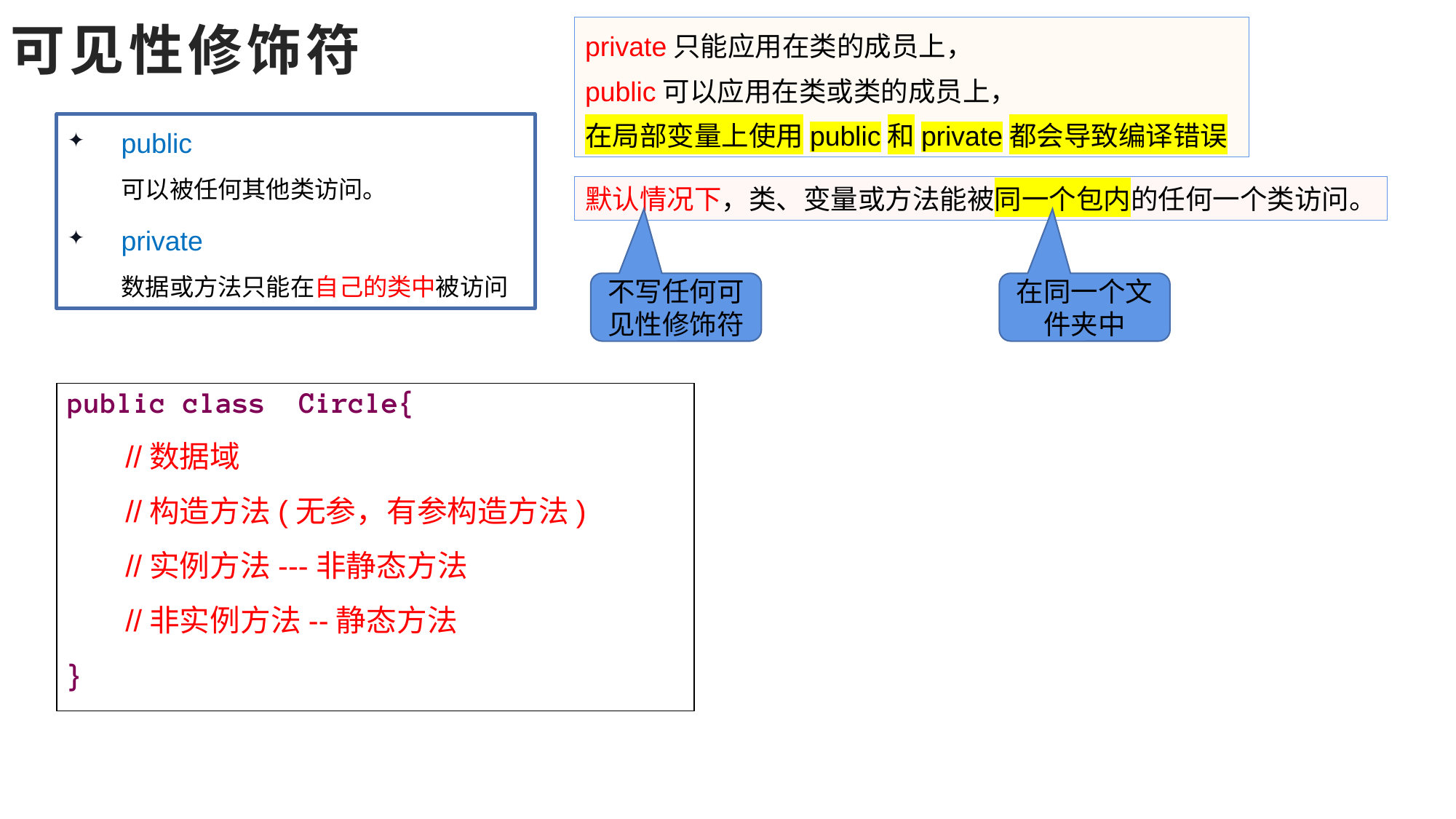

# 可见性修饰符
private只能应用在类的成员上，
public可以应用在类或类的成员上，
在局部变量上使用public和private都会导致编译错误
public
	可以被任何其他类访问。
private
	数据或方法只能在自己的类中被访问

默认情况下，类、变量或方法能被同一个包内的任何一个类访问。
不写任何可见性修饰符
在同一个文件夹中
public class  Circle{
//数据域
//构造方法(无参，有参构造方法)
//实例方法---非静态方法
//非实例方法--静态方法
}